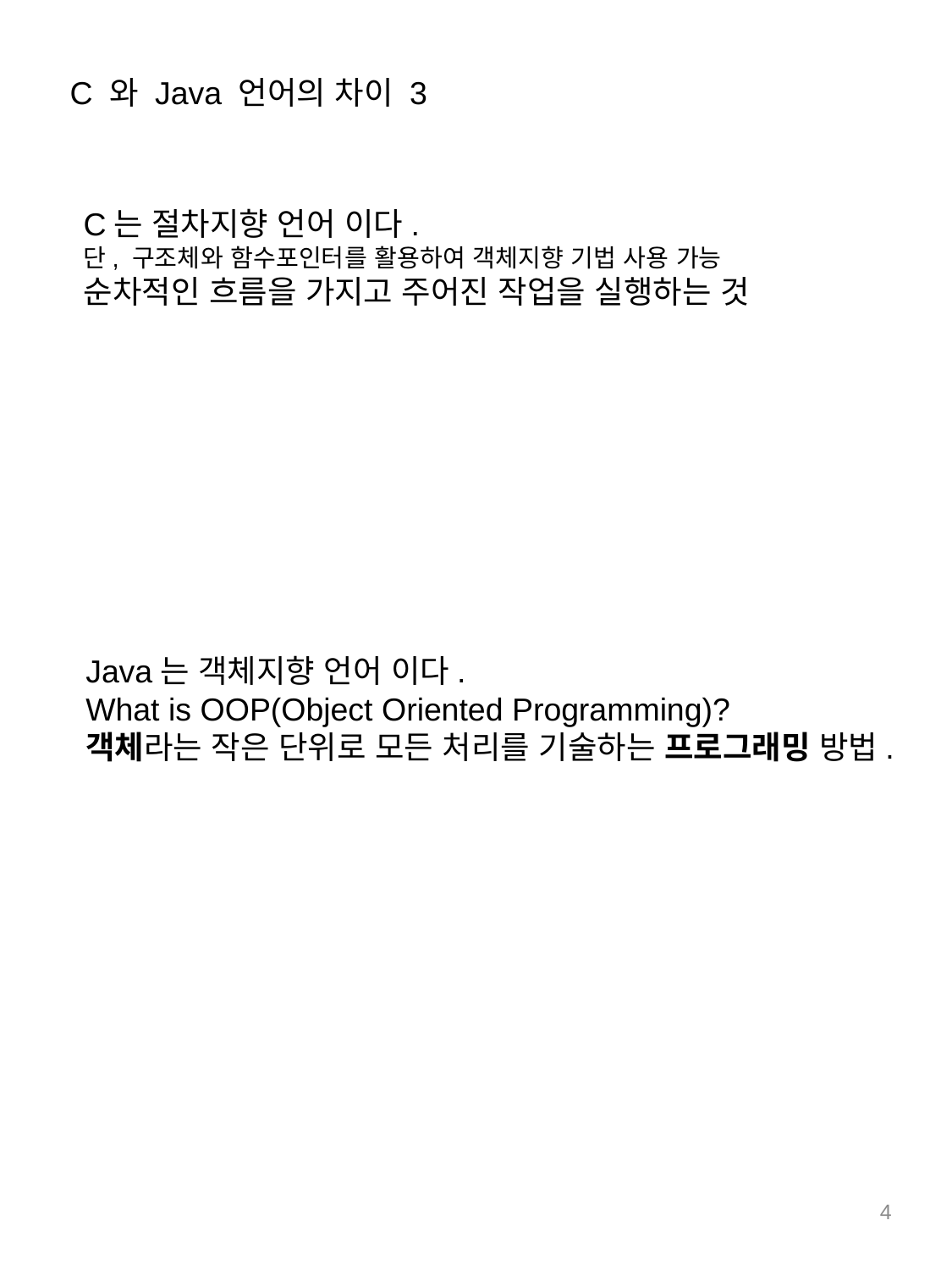

C 와 Java 언어의 차이 3
C는 절차지향 언어 이다.
단, 구조체와 함수포인터를 활용하여 객체지향 기법 사용 가능
순차적인 흐름을 가지고 주어진 작업을 실행하는 것
Java는 객체지향 언어 이다.
What is OOP(Object Oriented Programming)?
객체라는 작은 단위로 모든 처리를 기술하는 프로그래밍 방법.

4